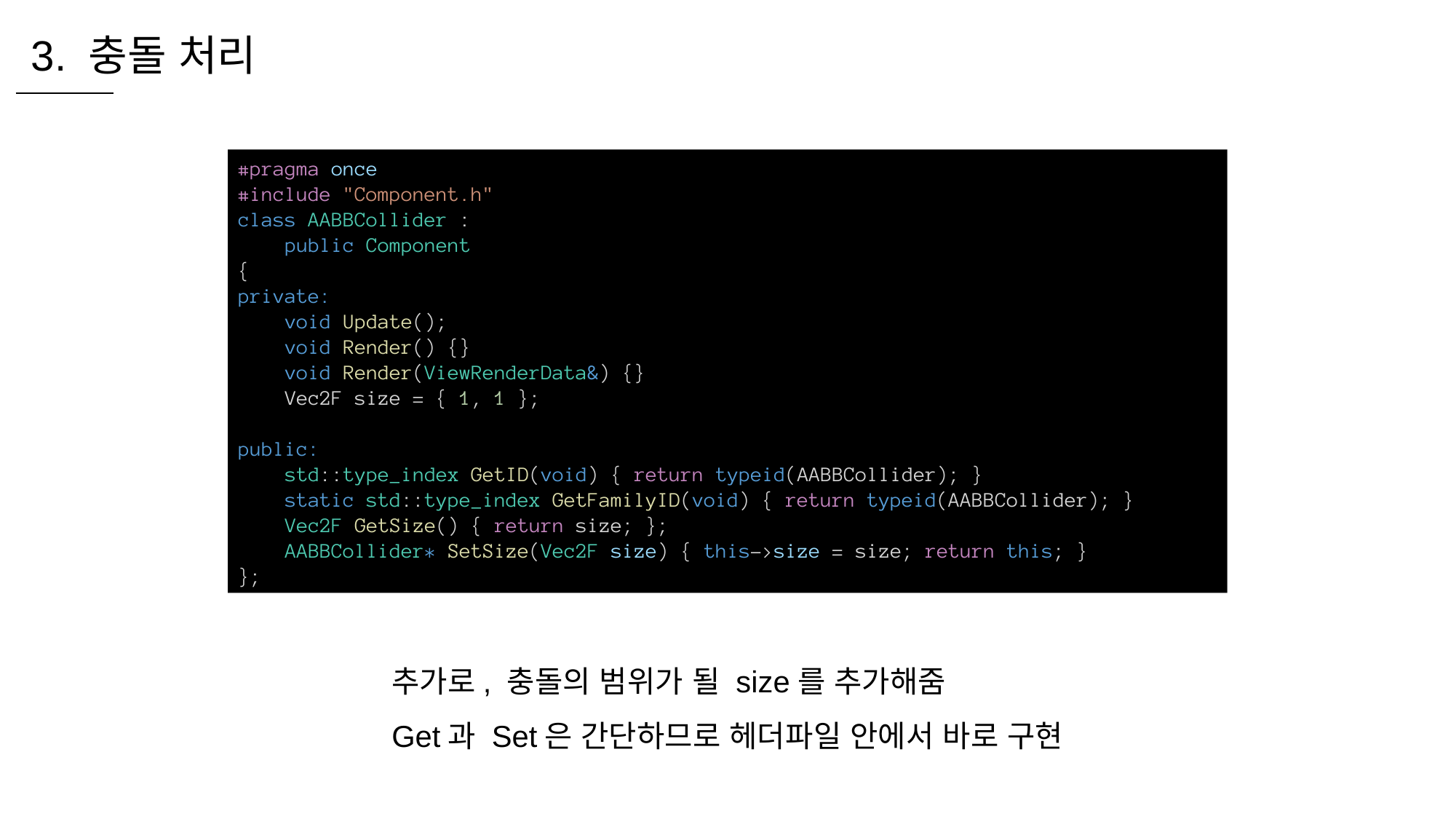

3. 충돌 처리
#pragma once
#include "Component.h"
class AABBCollider :
    public Component
{
private:
    void Update();
    void Render() {}
    void Render(ViewRenderData&) {}
    Vec2F size = { 1, 1 };
public:
    std::type_index GetID(void) { return typeid(AABBCollider); }
    static std::type_index GetFamilyID(void) { return typeid(AABBCollider); }
    Vec2F GetSize() { return size; };
    AABBCollider* SetSize(Vec2F size) { this->size = size; return this; }
};
추가로, 충돌의 범위가 될 size를 추가해줌
Get과 Set은 간단하므로 헤더파일 안에서 바로 구현